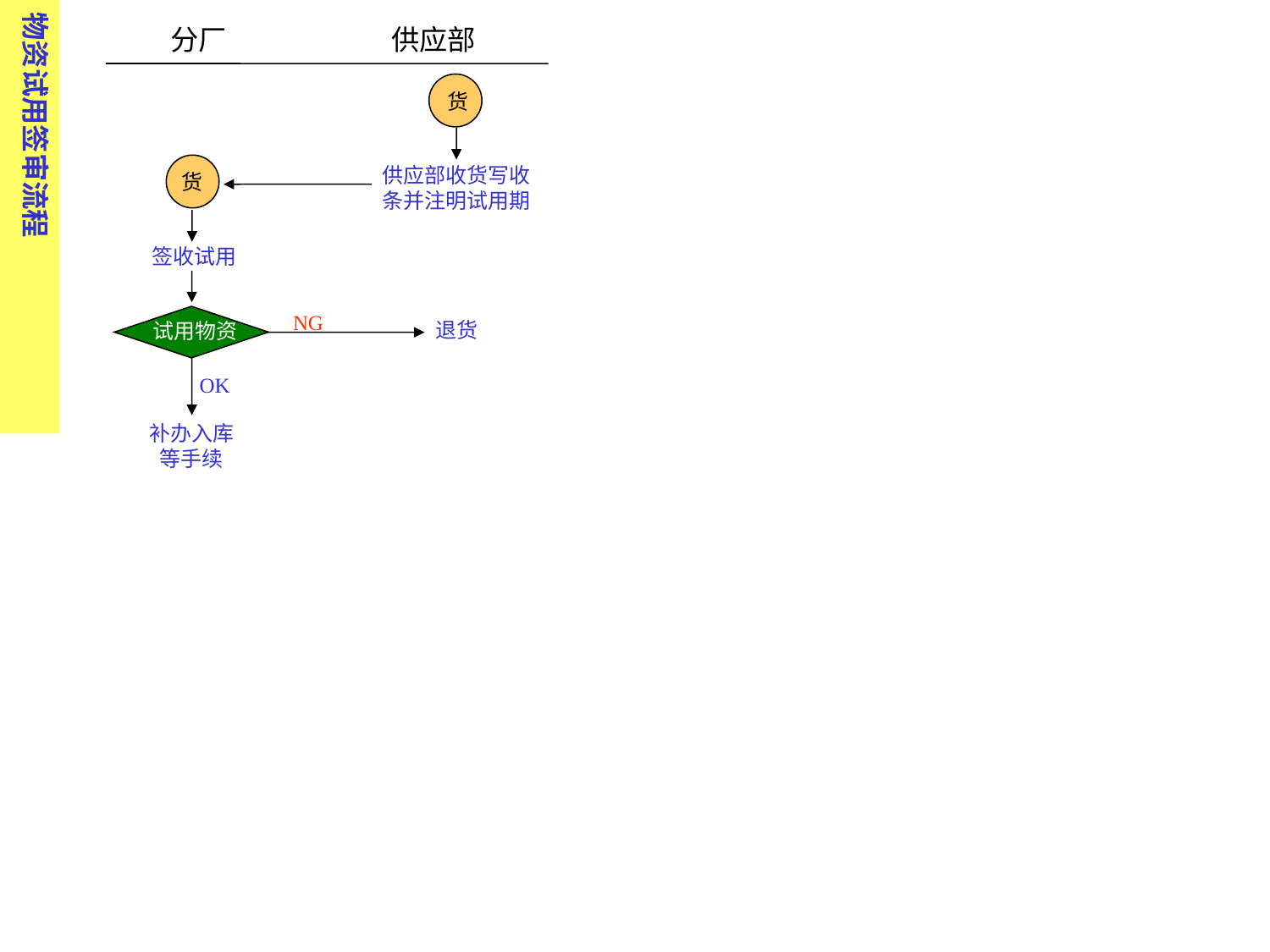

物资试用签审流程
  分厂                          供应部

货

供应部收货写收条并注明试用期
货

签收试用

NG

退货
试用物资

OK
补办入库等手续
110